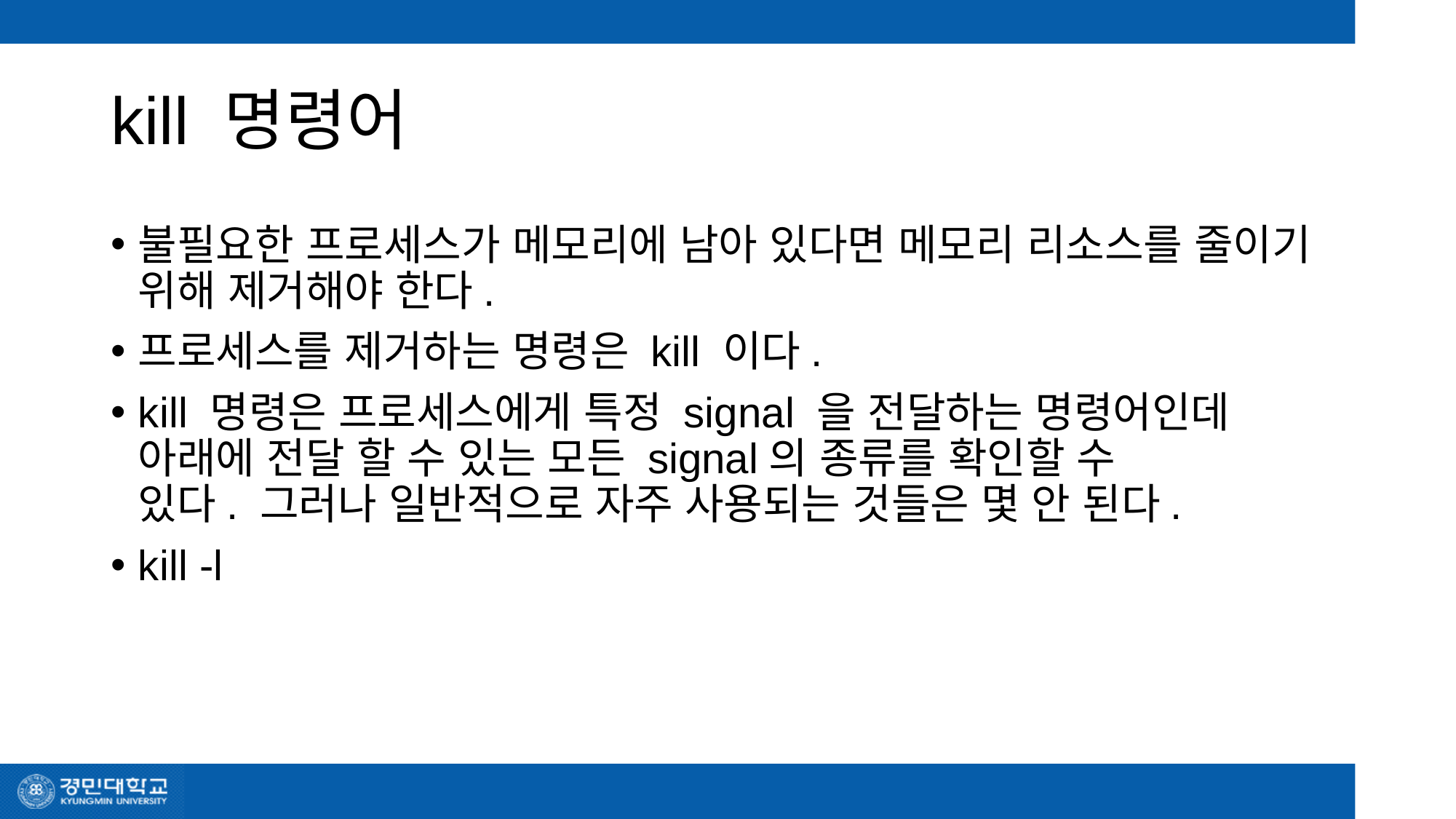

# kill 명령어
불필요한 프로세스가 메모리에 남아 있다면 메모리 리소스를 줄이기 위해 제거해야 한다.
프로세스를 제거하는 명령은 kill 이다.
kill 명령은 프로세스에게 특정 signal 을 전달하는 명령어인데 아래에 전달 할 수 있는 모든 signal의 종류를 확인할 수 
있다. 그러나 일반적으로 자주 사용되는 것들은 몇 안 된다.
kill -l